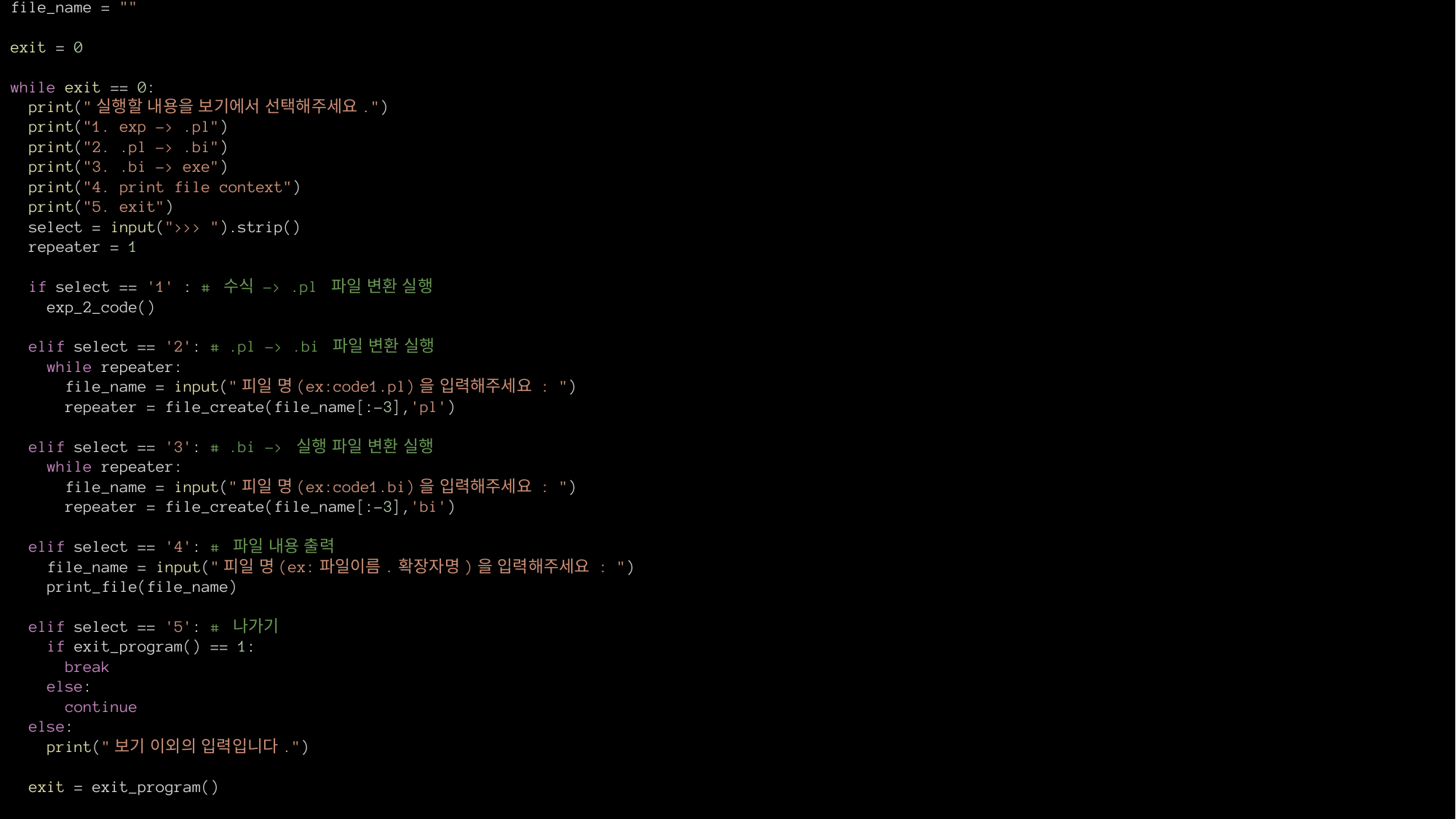

def infix_to_postfix(expr): #수식 계산을 위한 후위 표시 전환 함수
    stack = []
    priority = {'(': 0, '+': 1, '-': 1, '*': 2, '/': 2}
    postfix = []
    for token in expr:
        if token.isdigit() or token.isalpha(): # 문자나 연산자이면 바로 출력
            postfix.append(token)
        elif token == '(': # ( 시작 시  우선 계산 위해 스택에 저장
            stack.append(token)
        elif token == ')': # ) 끝날 시 우선 계산 할 것들 전부 POP해서 추가
            while stack[-1] != '(':
                postfix.append(stack.pop())
            stack.pop()  # '(' 제거
        else: # 연산자인 경우
            while stack and priority.get(stack[-1], 0) >= priority.get(token, 0) and stack[-1] != '(': # 연산자 스택이 차 있으면서
                postfix.append(stack.pop()) # 현재 연산자가 스택의 맨 위 보다 우선 순위가 낮은 경우 그리고 맨 위가 ( 가 아닌 경우 스택 연산자 먼저 출력
            stack.append(token) # 모든 연산자는 일단 스택에 저장
    while stack: # 스택 털기
        postfix.append(stack.pop())
    return postfix # 연산 순서 반환
def is_binary_string(s): # 바이너리 검사 함수
    return all(map(lambda c: c in ['0', '1'], s))
def returnadd(var): # 올바른 주소 지정위한 함수
    while True:
      address = input(f'{var}의 메모리 위치를 지정해주세요 : ')
      if is_binary_string(address) and len(address) == 4: # 현재 메모리는 16비트 이외 전부 쳐냄
        return address
      else:
        print('잘못된 주소입니다.')
def returnbinval(var): # 올바른 바이너리 값 지정위한 함수
    bin_var = input(f'{var}의 할당할 값을 지정해주세요 : ')
    if is_binary_string(bin_var):
      return bin_var
    else: # 혹시 숫자 적었으면 이진 코드로 바꿔주기
      print("숫자가 이진변환 되어 삽입됩니다. {} -> {}".format(var,var,bin(bin_var)[2:]))
      return bin(bin_var)[2:]
def get_type(element): # 요소 타입 알아내는 함수 이 함수는 숫자, 변수, 연산자, 이외의 값으로 구분
    if element.isdigit():
        return 'number'
    elif element.isalpha():
        return 'alphabet'
    elif element in ['+', '-', '*', '/']:
        return 'operator'
    else:
        return 'unknown'
def exp_2_code(): # 수식을 pl 코드로 변환 하기
  memory = {} # 변수의 주소 : 변수가 가질 값
  mapping_add = {} # 변수의 이름 : 변수의 주소
  plcodes = [] # 실제 코드가 될 리스트
  while True:
    expr = input("수식을 입력해 주세요 :") # 실 사용 코드
    #expr = 'Z = A + 3 * B - C / 8' # 예시문
    if '=' not in expr:
      print('등호(대입연산자)가 없습니다.')
      if input('뒤로 가시겠습니까?(y/n) : ').strip().lower() == 'y':
        return
    else:
      expr = expr.split('=') # 대입 연산자 기준 좌우변 분리
      equal_left = expr[0].split()[0] # 좌변
      if len(equal_left) == 1 and get_type(equal_left) == 'alphabet': # 대입 연산자의 좌변 변수,1개인 것 확인
        equal_right = infix_to_postfix(list(expr[1].replace(' ',''))) # 우변 분리 후 후위 표기 방식으로 정렬
        #print(equal_left) # 좌변 확인용
        #print(equal_right) # 우변 확인용
        break # while 꺠기
      else: # 대입 연산자의 좌변은 변수 1개
        print('대입연산자 죄측의 복수의 문자가 있습니다.')
  vars = [char for char in equal_right if char.isalpha()] # 변수들만 뽑아내기
  #print(vars) # 변수들
  #operators = [token for token in equal_right if token in ['+', '-', '*', '/']] # 연산자들만 뽑아내기 (계산 순서 맞는지 확인용)
  #print(operators) # 연산자들
  address = returnadd(equal_left) # 좌변 주소 값 할당
  memory[address] = returnbinval(equal_left)
  mapping_add[equal_left] = address
  for var in vars: # 우변 주소 값 할당
    while True:
      address = returnadd(var)
      if address in memory.keys(): # 주소가 이미 있는 경우
        print("이미 주소가 할당 되었습니다.")
      else: # 새 주소라면
        memory[address] = returnbinval(var)
        mapping_add[var] = address
        break # while 깨기
  print(" ")
  print("파일 내용이 다음과 같이 작성됩니다.")
  print("="*40)
  #print(memory) # 현재 메모리
  #print(mapping_add) # 주소 사상 값
  for add,val in memory.items(): # 전체 변수 값 할당 코드
    plcodes += [f"LOAD {val}", f"STOR {add}", " "]
  for i, element in enumerate(equal_right):
    now_type = get_type(element)
    if now_type == 'alphabet': # 변수가 들어오면
      plcodes.append(f"READ {mapping_add[element]}") # 변수의 주소를 DR에 읽어 온다
      if i+1 < len(equal_right) and get_type(equal_right[i+1]) in ['alphabet', 'number']: # 뒤에 오는 요소의 타입이 처리 변수/숫자라면 스택에 PUSH
          plcodes += ["PUSH"," "]
      elif i+1 < len(equal_right) and get_type(equal_right[i+1]) == 'operator': # 연산자라면 계산 준비
          plcodes.append(" ")
    elif now_type == 'number': # 숫자가 들어오면
      plcodes.append(f"LOAD {bin(int(element))[2:].zfill(4)}") # 숫자의 값을 DR에 읽어 오는 명령 추가
      if i+1 < len(equal_right) and get_type(equal_right[i+1]) in ['alphabet', 'number']: # 뒤에 오는 요소의 타입이 처리 변수/숫자라면 스택에 PUSH
          plcodes += ["PUSH"," "]
      elif i+1 < len(equal_right) and get_type(equal_right[i+1]) == 'operator': # 연산자라면 계산 준비
          plcodes.append(" ")
    elif now_type == 'operator': # 연산자가 들어오면
      if get_type(equal_right[i-1]) == 'operator': #전에도 연산자 였다면
        plcodes.append("POP") # 스택에 있는 값을 DR로 불러오는 명령문 추가
      if element == '+': # 각 연산자에 맞는 계산 명령문 추가
        plcodes += ["ADD"," "]
      elif element == '-':
        plcodes += ["SUB"," "]
      elif element == '*':
        plcodes += ["MUL"," "]
      elif element == '/':
        plcodes += ["DIV"," "]
    if i+1 == len(equal_right): # 우변의 끝인 경우 좌변에 대입해 출력
      plcodes.append("POP") # DR로 올리고 좌변 주소에 저장 후 출력 명령문 추가
      plcodes.append(f"STOR {mapping_add[equal_left]}")
      plcodes.append(f"PRINT {mapping_add[equal_left]}")
  for line in plcodes: # 파일에 추가될 명령문들 확인용 출력
    print(line)
  print("="*40)
  file_name = input("파일 이름만 적어주세요 : ") # 실제 파일 생성
  with open(file_name + ".pl","w") as f:
    for line in plcodes: # plcodes에 있는 명령문들 파일에 쓰기
      f.write(line+"\n")
  f.close()
  print(f"{file_name + '.pl'} 파일이 생성되었습니다.\n")
def pl2bi(file_name): # pl을 bi 파일로 변경하기
  opcodes = {
        'LOAD': ['0000'],
        'READ': ['0001'],
        'STOR': ['0010'],
        'PUSH': ['0011','0100'],
        'POP': ['0101'],
        'ADD': ['0110'],
        'SUB': ['0111'],
        'MUL': ['1000'],
        'DIV': ['1001'],
        'PRINT': ['1010','1011'],
              } # 딕셔너리로 파싱
  write_code = [] # 쓸 바이너리 문장 리스트
  with open(file_name + ".pl","r") as f: # code1.pl 파일을 읽어 분석
      for line in f:
          bin_code = line.split() # opcode와 operand끼리 분해

          if len(bin_code) == 0: # 빈 줄 처리
              write_code.append("")

          elif len(bin_code) == 1: # operand가 없는 경우
              opcode = bin_code[0]
              if opcode in opcodes:
                write_code.append(opcodes[opcode][0])
              else:
                  write_code.append("1111 1111 1111") # 에러문 삽입
          elif len(bin_code) == 2: # operand가 있는 경우
              opcode = bin_code[0]
              operand = bin_code[1]
              if opcode == "PRINT" or opcode == "PUSH":
                  write_code.append(opcodes[opcode][1] + " " + operand)
              elif opcode in opcodes:
                  write_code.append(opcodes[opcode][0] + " " + operand)
              else:
                  write_code.append("1111 1111 1111") # 에러문 삽입

          else:
              write_code.append("1111 1111 1111") # 에러문 삽입

  f.close()
  # 확인용
  '''
  for line in parsed_code:
    print(line)
  '''
  # code.bi 생성
  with open(file_name + ".bi",'w') as f:
      for line in write_code:
          f.write(line+"\n")
  f.close()
  print("{} -> {} 변경 완료 되었습니다.\n".format(file_name + ".pl",file_name + ".bi"))
def bi2exe(file_name): # bi를 실제 실행하기
  DR = 9999 # 데이터 레지스터
  MR = {} # 메모리
  ST = [] # 스택
  error = 0 # 에러 포함 유무
  def print_error(string,line_num):
    print(string)
    print("오류 발생 줄 : {}".format(line_num))
  with open(file_name + ".bi", "r") as f: # code2.bl 파일을 읽어 분석
      lines = f.readlines()
  machine_code = [] # 기계어 코드를 받음
  line_num = 0 # 현재 실행하는 줄
  print("========== 실행 내용 ==========")
  for line in lines:
      line = line.strip()
      if line == "": # 빈 행 스킵
        line_num += 1
        continue
      elif len(line.split()) > 2: # 현재 삼항 binary code는 오류문 외에 없음
        print_error("에러코드가 들어있습니다.",line_num)
        return

      opcode = line[:4] # opcode 슬라이싱
      operand = line[5:] # operand 슬라이싱
      if opcode == "0000": # LOAD NUM
          DR = int(operand,2) # DR에 2진값 10진화 해서 저장

      elif opcode == "0001": # READ [A]
          if operand in MR: # 주소(operand)에 있는지 검사
            DR = MR[operand] # 주소(operand)에 있는 값을 DR에 저장
          else: # 주소(operand)로 할당한 값이 없을 때 오류
            print_error("주소 : {}에 값이 없습니다.".format(operand),line_num)
            return

      elif opcode == "0010": # STOR [A]
            MR[operand] = DR # DR값을 주소(operand) : 값(DR)으로 MR에 딕셔너리 저장

      elif opcode == "0011": # PUSH
          ST.append(DR) # DR값을 ST 스택에 PUSH

      elif opcode == "0100": # PUSH NUM
          ST.append(int(operand,2)) # NUM(operand)값을 ST 스택에 PUSH

      elif opcode == "0101": # POP
          if len(ST) != 0: # 빈 스택 인지 확인
            DR = ST.pop() # 스택 맨 위 값 제거 및 DR에 저장

          else: # 빈 스택일 시 오류
            print_error("스택이 비었습니다.",line_num)
            return

      elif opcode == "0110": # ADD
          if len(ST) != 0: # 빈 스택 인지 확인
            tmp = ST.pop() # 스택 맨 위 값 + DR을 스택 맨 위로로
            tmp += DR
            ST.append(tmp)

          else: # 빈 스택일 시 오류
            print_error("스택이 비었습니다.",line_num)
            return

      elif opcode == "0111": # SUB
          if len(ST) != 0: # 빈 스택 인지 확인
            tmp = ST.pop() # 스택 맨 위 값 + DR을 스택 맨 위로로
            tmp -= DR
            ST.append(tmp)

          else: # 빈 스택일 시 오류
            print_error("스택이 비었습니다.",line_num)
            return

      elif opcode == "1000": # MUL
          if len(ST) != 0: # 빈 스택 인지 확인
            tmp = ST.pop() # 스택 맨 위 값 + DR을 스택 맨 위로로
            tmp *= DR
            ST.append(tmp)

          else: # 빈 스택일 시 오류
            print_error("스택이 비었습니다.",line_num)
            return

      elif opcode == "1001": # DIV
          if len(ST) != 0: # 빈 스택 인지 확인
            if DR != 0: # 나누는 값이 0이 아닐 때만
              tmp = ST.pop() # 스택 맨 위 값 + DR을 스택 맨 위로로
              tmp /= DR
              ST.append(int(tmp))
            else: #ZeroDivided 오류
              print_error("0으로 나누었습니다.",line_num)
              return

          else: # 빈 스택일 시 오류
            print_error("스택이 비었습니다.",line_num)
            return

      elif opcode == "1010": # PRINT
          print("{0:b}".zfill(4).format(DR,'b')) # 현재 DR 값 출력
          with open(file_name + ".txt",'w') as f: # txt 파일 생성
            f.write(bin(DR)[2:].zfill(4)+"\n")
          f.close()

      elif opcode == "1011": # PRINT [A]
          if operand in MR: # 주소(operand)에 있는지 검사
            print("{0:b}".zfill(4).format(MR[operand])) # 주소에 있는 값 출력
            with open(file_name + ".txt",'w') as f: # txt 파일 생성
              f.write(bin(DR)[2:].zfill(4)+"\n")
            f.close()
          else: # 주소(operand)로 할당한 값이 없을 때 오류
            print_error("주소 : {}에 값이 없습니다.".format(operand),line_num)
            return
      line_num += 1
  f.close()
  print("===============================")
  print("정상 실행 되었습니다.")
  print("총 실행한 코드줄 : {}\n".format(line_num+1))
def file_create(file_name,file_extension): # 확장자 명에 따른 파일 생성 함수
  try:
    if file_extension =='pl': # pl이면 bi로 변경
      pl2bi(file_name)
    elif file_extension =='bi': # bi이면 파일 내용 실행
      bi2exe(file_name)
    else: # 잘못된 확장자명 할당
      print("확장자 명이 잘못 되었습니다.")
      return 1
  except FileNotFoundError: # 모든 오류는 파일을 찾을 수 없을 때 발생
    print("파일이 경로 상에 존재하지 않거나 파일 명을 다시 확인해 주십시오.")
  except Exception:
    print("미확인 오류")
  else:
    return 0
  end = input("뒤로 가시겠습니까?(y/n) : ").strip().lower()
  if end == 'y':
    return 0
  return 1
def exit_program(): # 종료문 함수 정의
  while True:
      out = input("종료하시겠습니까? y/n : ").strip().lower()
      if out == 'y':
        return 1
      elif out == 'n':
        print(" ")
        return 0
      else:
        print("다시 입력해주세요.\n")
        continue
def print_file(file_full_name):
  print("{} 파일의 내용을 출력합니다.".format(file_full_name)) # 파일 내용 함수
  print("="*40)
  with open(file_full_name,"r") as f:
    lines = f.readlines()
    for line in lines:
      print(line,end="")
  print("="*40+"\n")
#실행기 UI
print("="*40)
print("exp -> .pl / .pl -> .bi / .bi -> exe Program")
file_name = ""
exit = 0
while exit == 0:
  print("실행할 내용을 보기에서 선택해주세요.")
  print("1. exp -> .pl")
  print("2. .pl -> .bi")
  print("3. .bi -> exe")
  print("4. print file context")
  print("5. exit")
  select = input(">>> ").strip()
  repeater = 1
  if select == '1' : # 수식 -> .pl 파일 변환 실행
    exp_2_code()
  elif select == '2': # .pl -> .bi 파일 변환 실행
    while repeater:
      file_name = input("피일 명(ex:code1.pl)을 입력해주세요 : ")
      repeater = file_create(file_name[:-3],'pl')
  elif select == '3': # .bi -> 실행 파일 변환 실행
    while repeater:
      file_name = input("피일 명(ex:code1.bi)을 입력해주세요 : ")
      repeater = file_create(file_name[:-3],'bi')

  elif select == '4': # 파일 내용 출력
    file_name = input("피일 명(ex:파일이름.확장자명)을 입력해주세요 : ")
    print_file(file_name)
  elif select == '5': # 나가기
    if exit_program() == 1:
      break
    else:
      continue
  else:
    print("보기 이외의 입력입니다.")
  exit = exit_program()